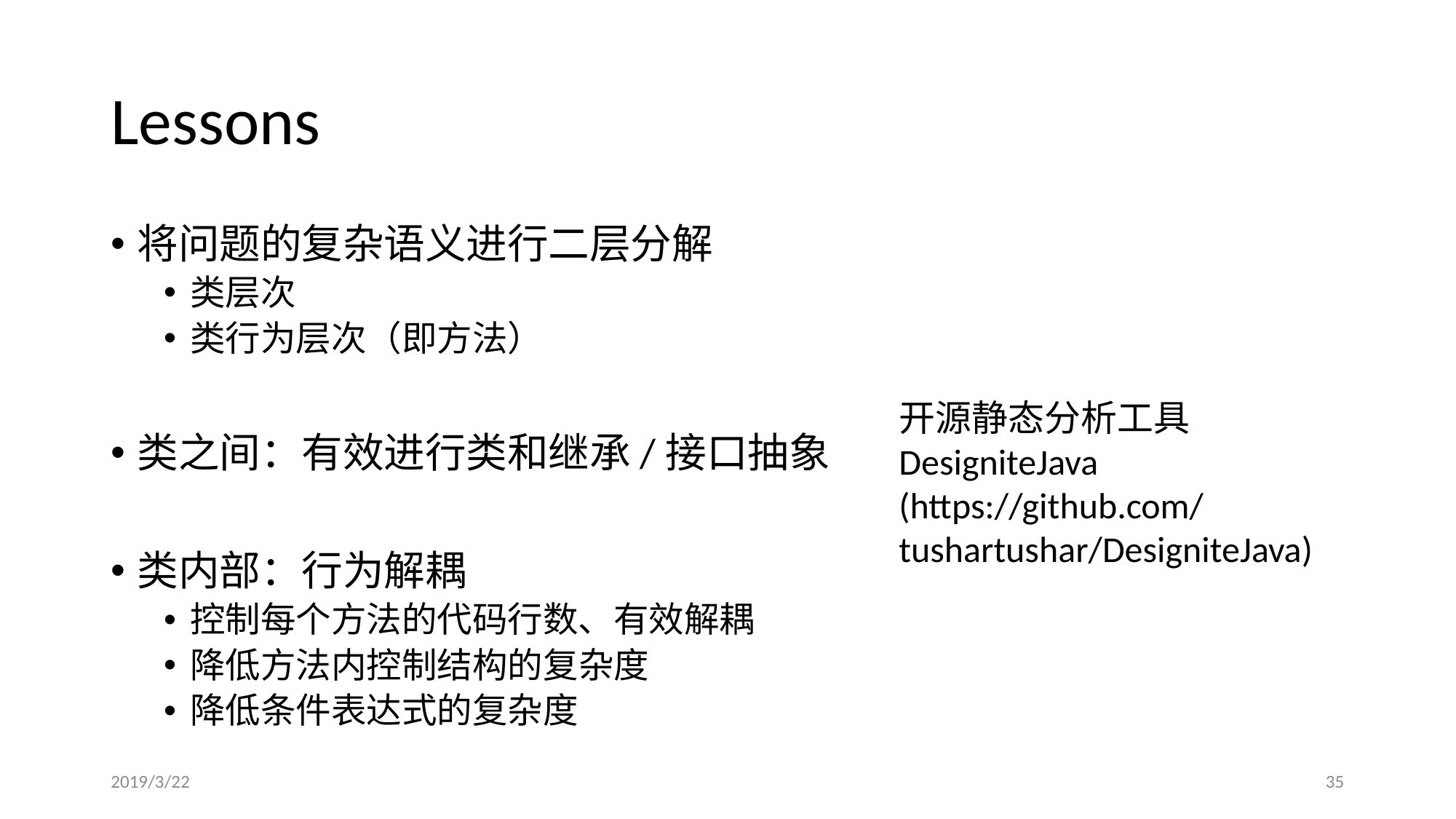

# Lessons
将问题的复杂语义进行二层分解
类层次
类行为层次（即方法）

类之间：有效进行类和继承/接口抽象

类内部：行为解耦
控制每个方法的代码行数、有效解耦
降低方法内控制结构的复杂度
降低条件表达式的复杂度

开源静态分析工具DesigniteJava
(https://github.com/tushartushar/DesigniteJava)

2019/3/22
35